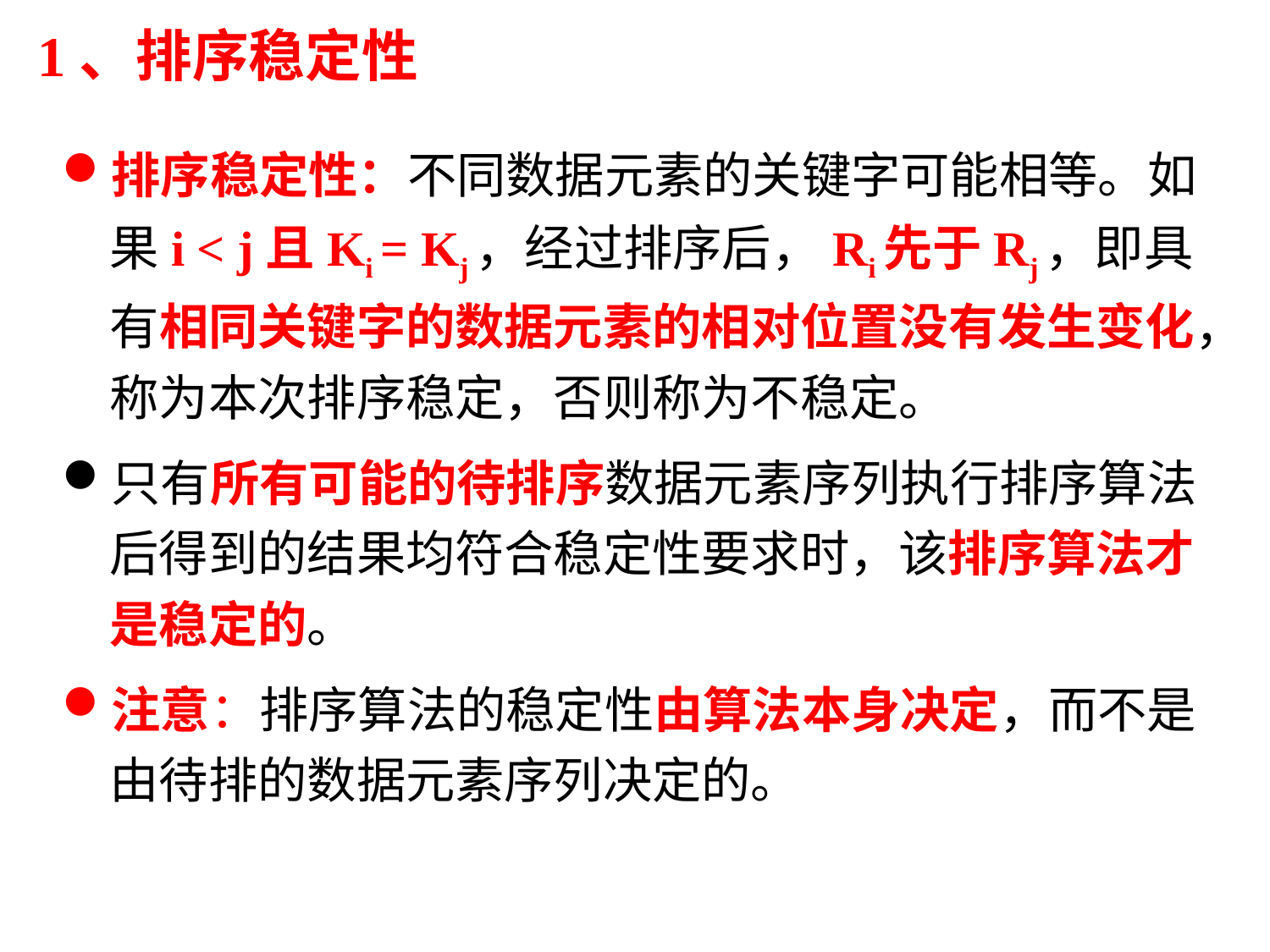

1、排序稳定性
排序稳定性：不同数据元素的关键字可能相等。如果i < j且Ki = Kj，经过排序后，Ri先于Rj，即具有相同关键字的数据元素的相对位置没有发生变化，称为本次排序稳定，否则称为不稳定。
只有所有可能的待排序数据元素序列执行排序算法后得到的结果均符合稳定性要求时，该排序算法才是稳定的。
注意：排序算法的稳定性由算法本身决定，而不是由待排的数据元素序列决定的。